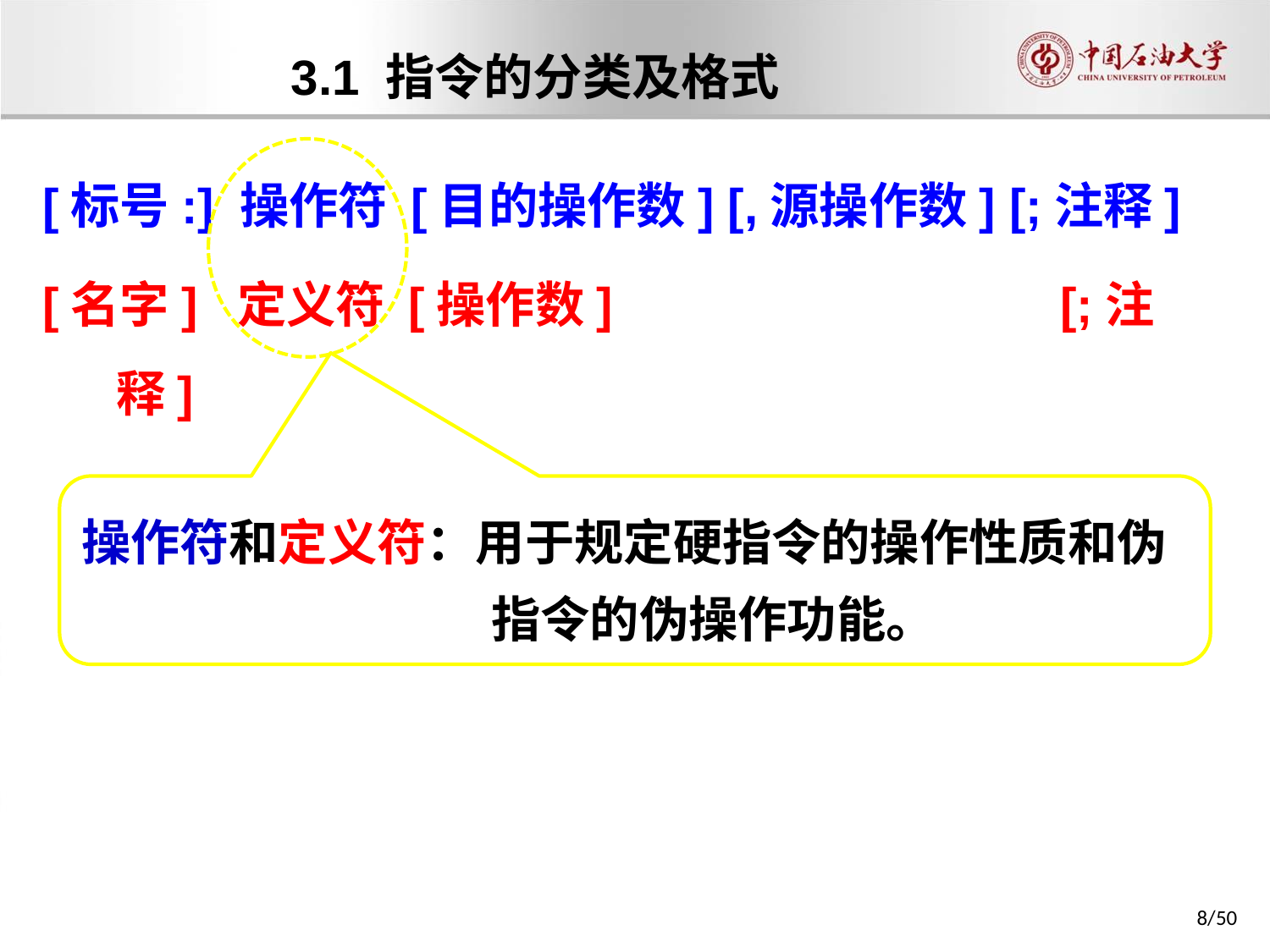

3.1 指令的分类及格式
[标号:] 操作符 [目的操作数] [,源操作数] [;注释]
[名字]  定义符 [操作数] 			    [;注释]

操作符和定义符：用于规定硬指令的操作性质和伪指令的伪操作功能。
8/50